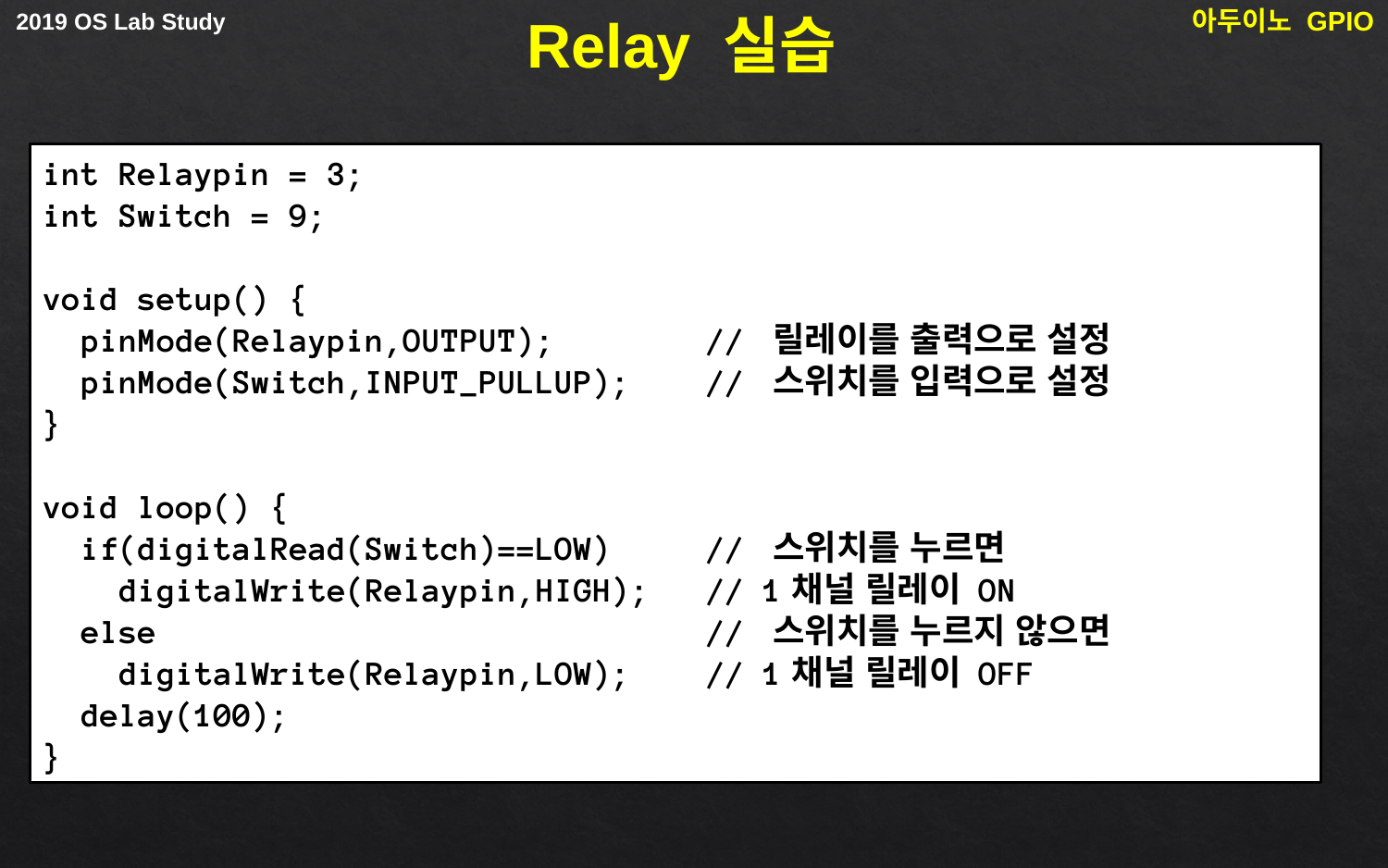

2019 OS Lab Study
Relay 실습
아두이노 GPIO
int Relaypin = 3;
int Switch = 9;

void setup() {
  pinMode(Relaypin,OUTPUT);        // 릴레이를 출력으로 설정
  pinMode(Switch,INPUT_PULLUP);    // 스위치를 입력으로 설정
}

void loop() {
  if(digitalRead(Switch)==LOW)     // 스위치를 누르면
    digitalWrite(Relaypin,HIGH);   // 1채널 릴레이 ON
  else                             // 스위치를 누르지 않으면
    digitalWrite(Relaypin,LOW);    // 1채널 릴레이 OFF
  delay(100);
}